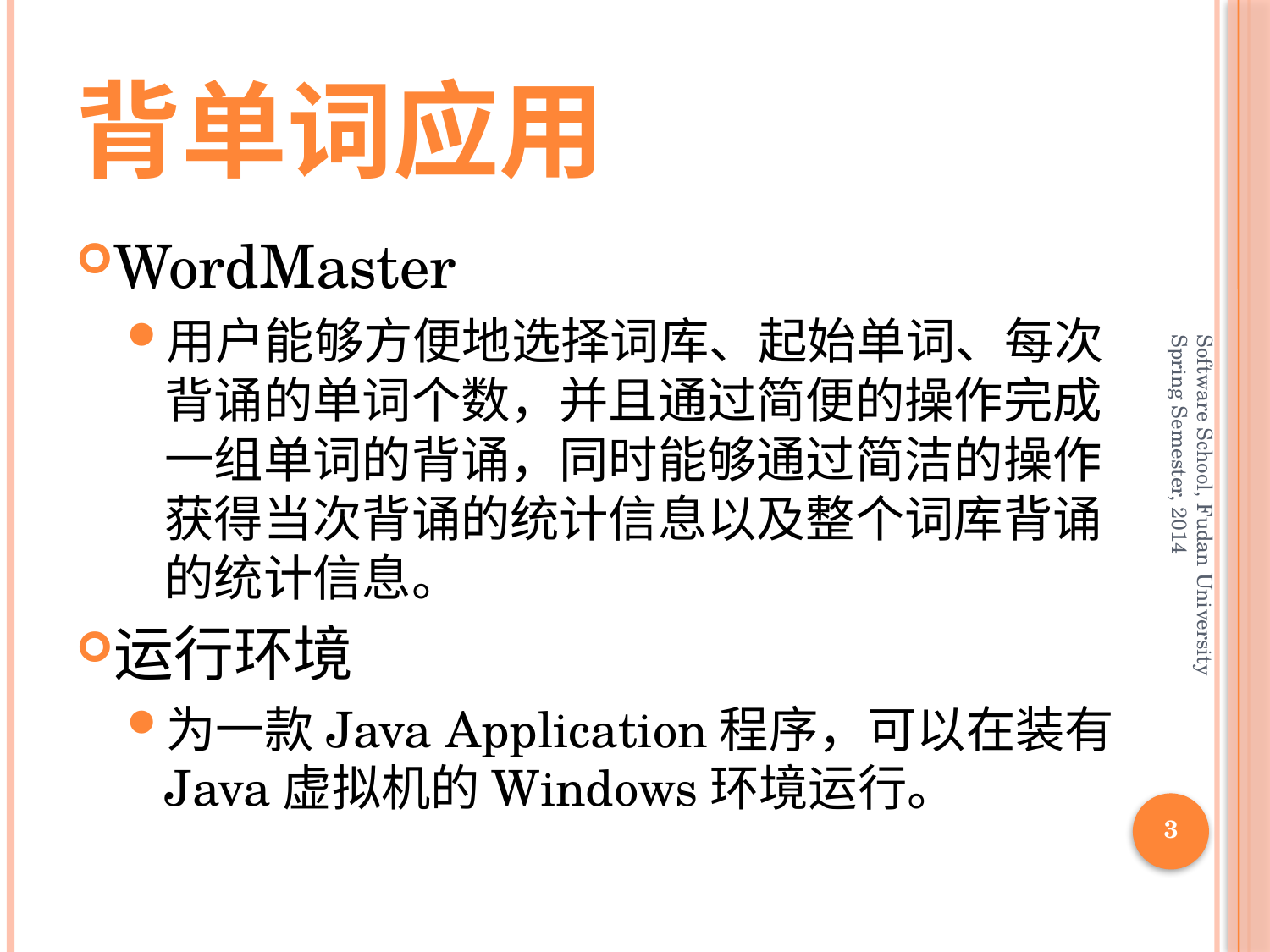

# 背单词应用
WordMaster
用户能够方便地选择词库、起始单词、每次背诵的单词个数，并且通过简便的操作完成一组单词的背诵，同时能够通过简洁的操作获得当次背诵的统计信息以及整个词库背诵的统计信息。
运行环境
为一款Java Application程序，可以在装有Java虚拟机的Windows环境运行。

Software School, Fudan University              Spring Semester, 2014
3